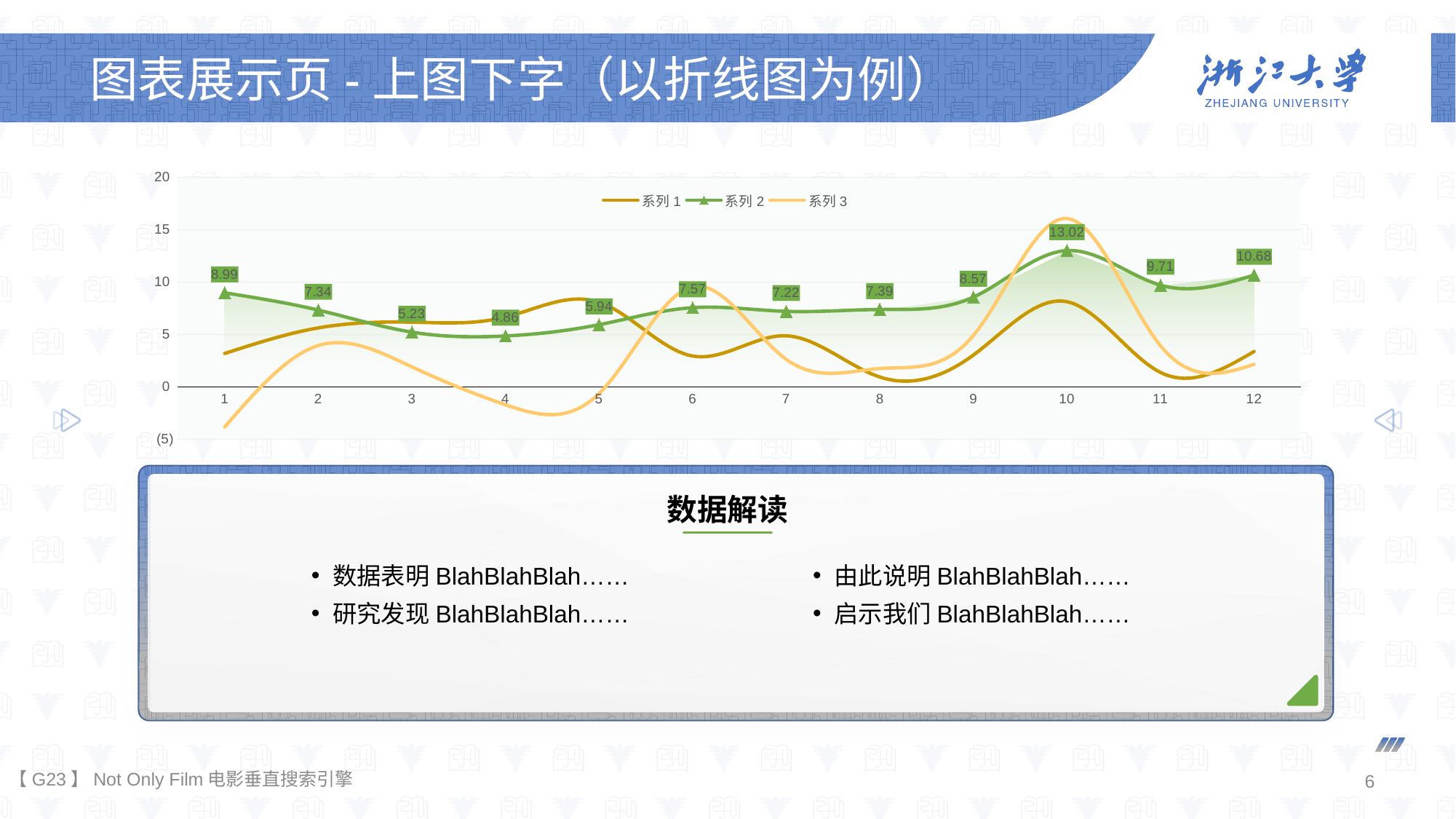

# 图表展示页-上图下字（以折线图为例）

### Chart

| Category |  | 系列1 | 系列2 | 系列3 |
|---|---|---|---|---|

数据解读
数据表明BlahBlahBlah……
研究发现BlahBlahBlah……

由此说明BlahBlahBlah……
启示我们BlahBlahBlah……

【G23】Not Only Film电影垂直搜索引擎
  6